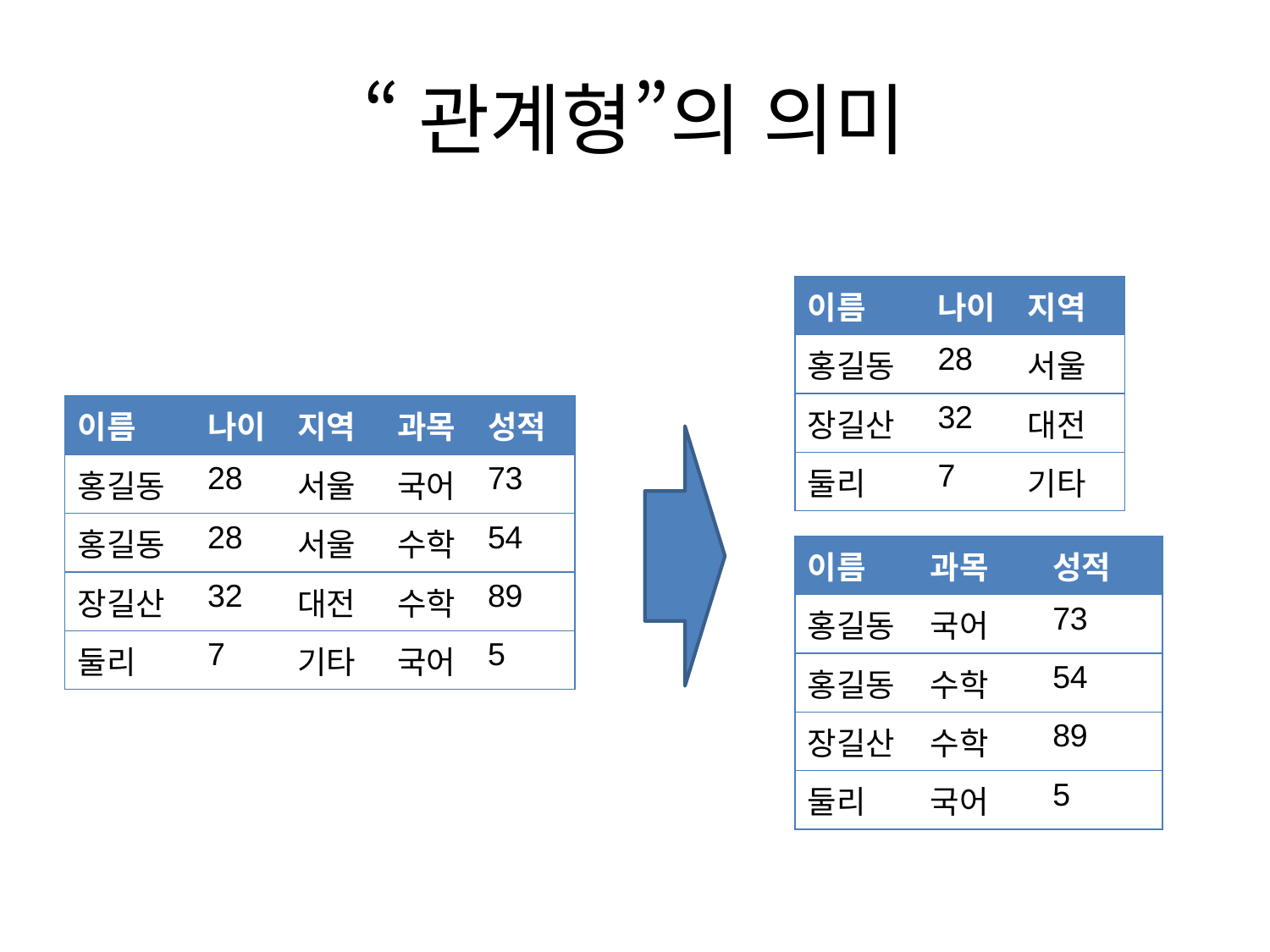

# “관계형”의 의미
| 이름 | 나이 | 지역 |
| --- | --- | --- |
| 홍길동 | 28 | 서울 |
| 장길산 | 32 | 대전 |
| 둘리 | 7 | 기타 |
| 이름 | 나이 | 지역 | 과목 | 성적 |
| --- | --- | --- | --- | --- |
| 홍길동 | 28 | 서울 | 국어 | 73 |
| 홍길동 | 28 | 서울 | 수학 | 54 |
| 장길산 | 32 | 대전 | 수학 | 89 |
| 둘리 | 7 | 기타 | 국어 | 5 |

| 이름 | 과목 | 성적 |
| --- | --- | --- |
| 홍길동 | 국어 | 73 |
| 홍길동 | 수학 | 54 |
| 장길산 | 수학 | 89 |
| 둘리 | 국어 | 5 |